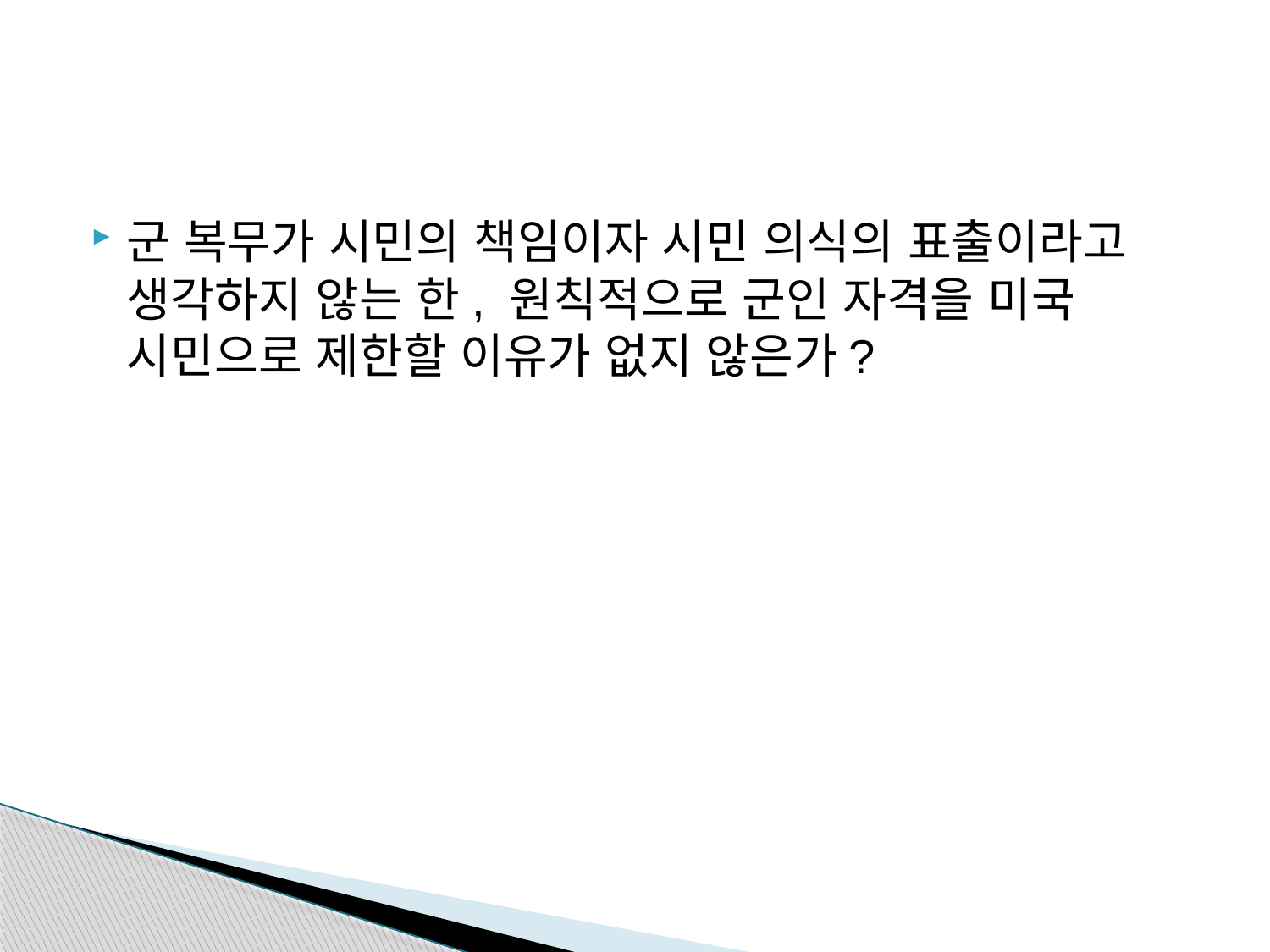

#
군 복무가 시민의 책임이자 시민 의식의 표출이라고 생각하지 않는 한, 원칙적으로 군인 자격을 미국 시민으로 제한할 이유가 없지 않은가?